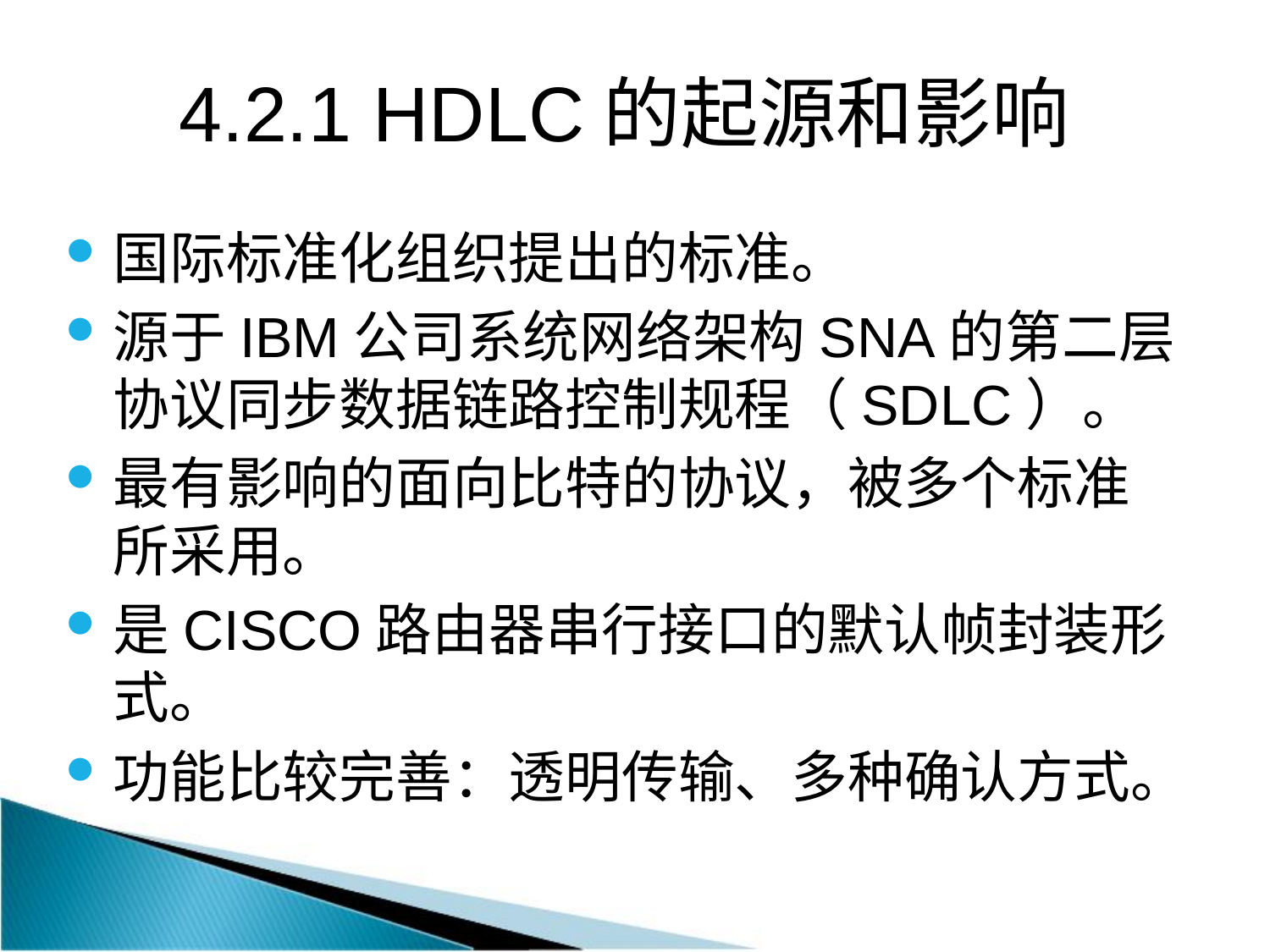

4.2.1 HDLC的起源和影响
国际标准化组织提出的标准。
源于IBM公司系统网络架构SNA的第二层协议同步数据链路控制规程（SDLC）。
最有影响的面向比特的协议，被多个标准所采用。
是CISCO路由器串行接口的默认帧封装形式。
功能比较完善：透明传输、多种确认方式。